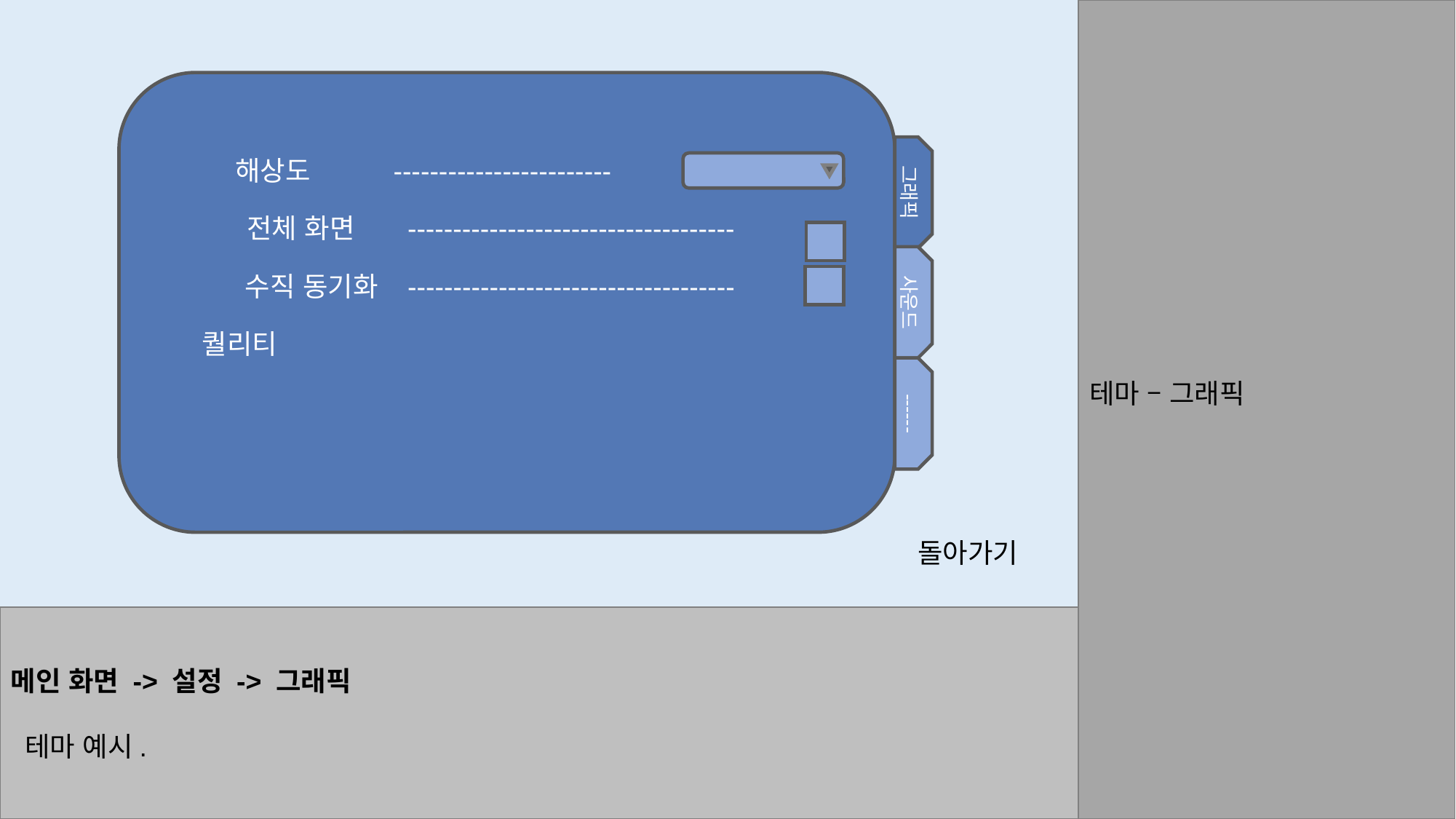

테마 – 그래픽

해상도          ------------------------

그래픽
전체 화면      ------------------------------------

수직 동기화   ------------------------------------

사운드
퀄리티
------
돌아가기
메인 화면 -> 설정 -> 그래픽

 테마 예시.